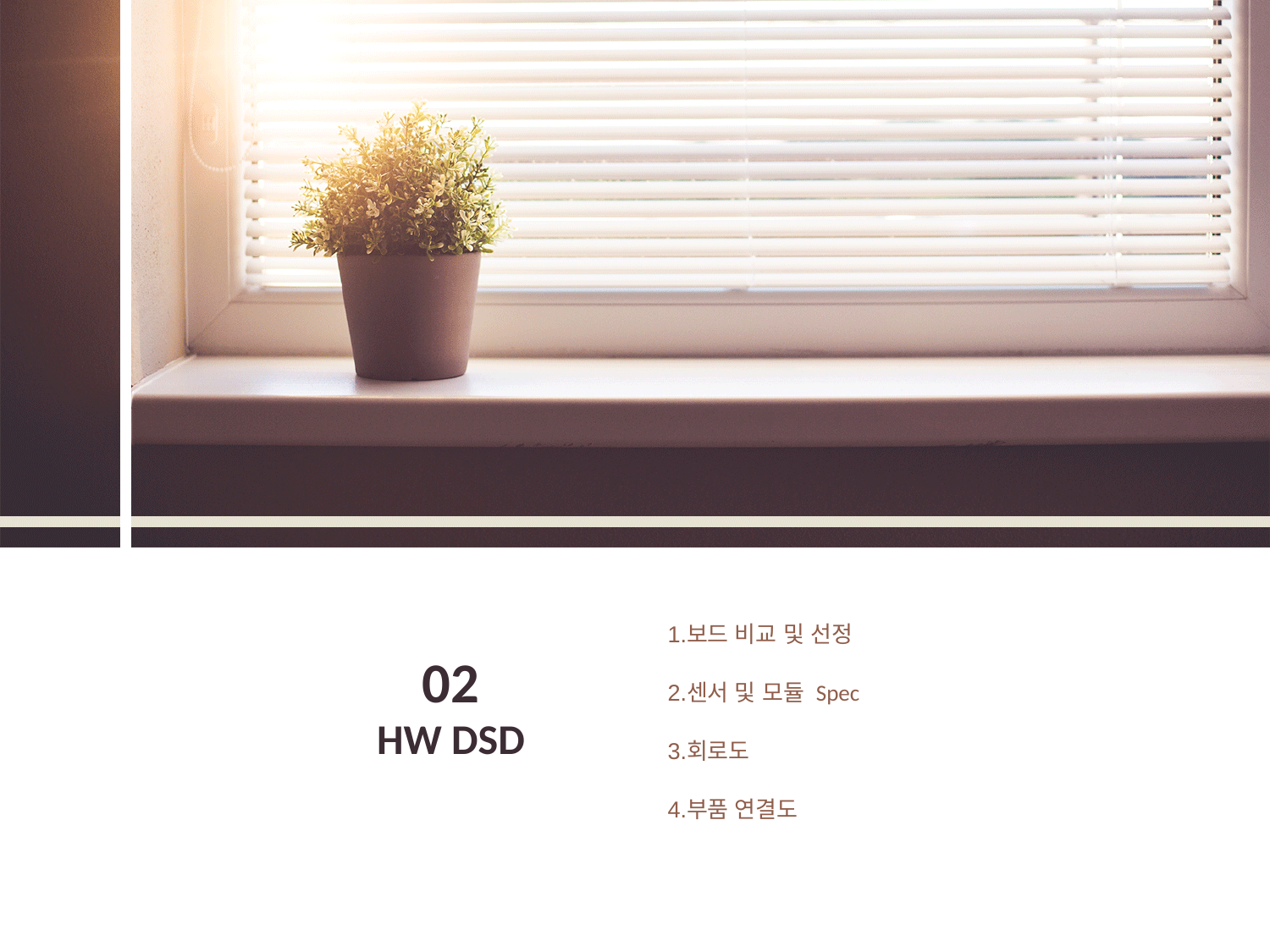

보드 비교 및 선정
센서 및 모듈 Spec
회로도
부품 연결도

02
HW DSD